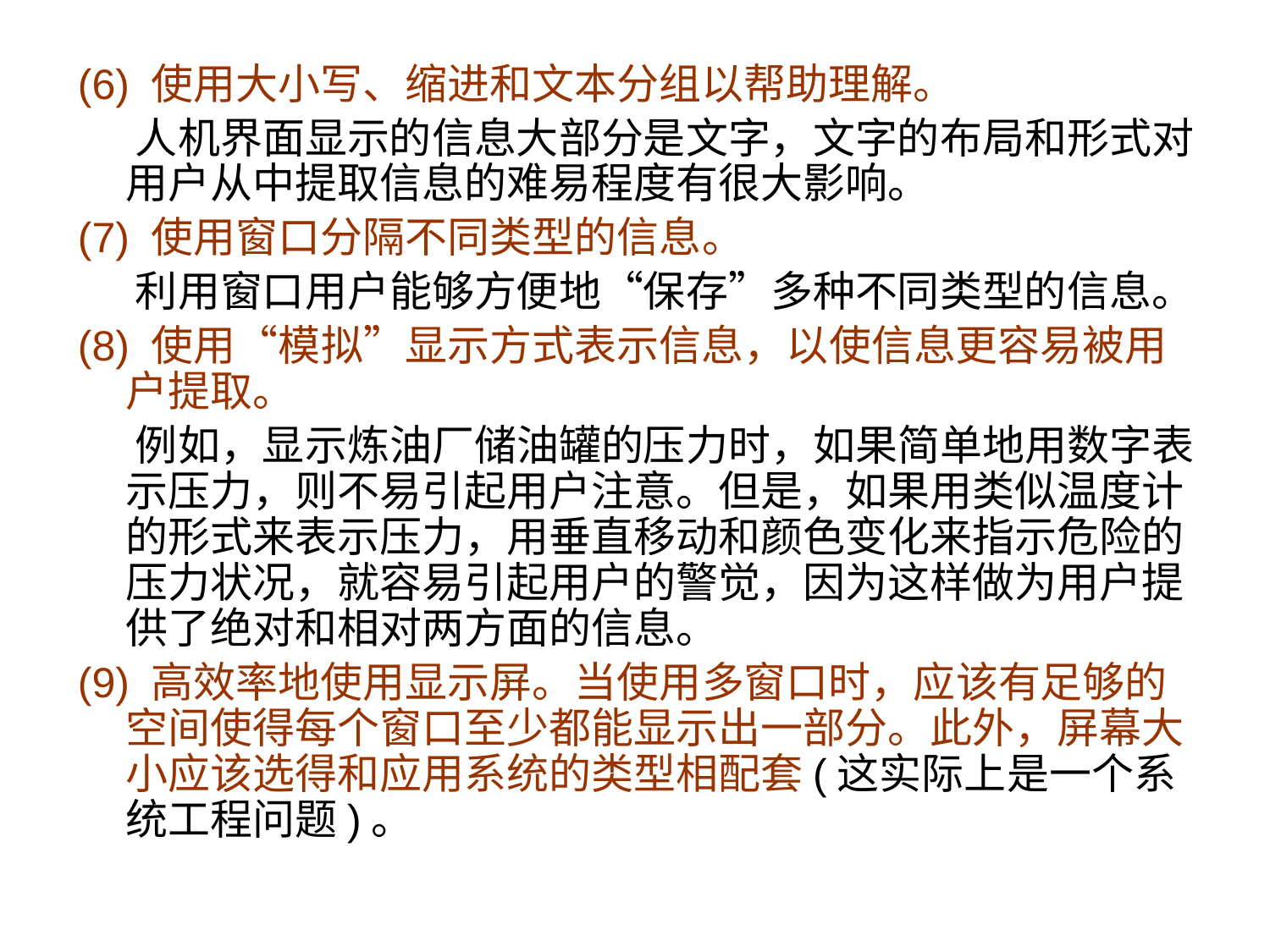

(6) 使用大小写、缩进和文本分组以帮助理解。
     人机界面显示的信息大部分是文字，文字的布局和形式对用户从中提取信息的难易程度有很大影响。
(7) 使用窗口分隔不同类型的信息。
     利用窗口用户能够方便地“保存”多种不同类型的信息。
(8) 使用“模拟”显示方式表示信息，以使信息更容易被用户提取。
     例如，显示炼油厂储油罐的压力时，如果简单地用数字表示压力，则不易引起用户注意。但是，如果用类似温度计的形式来表示压力，用垂直移动和颜色变化来指示危险的压力状况，就容易引起用户的警觉，因为这样做为用户提供了绝对和相对两方面的信息。
(9) 高效率地使用显示屏。当使用多窗口时，应该有足够的空间使得每个窗口至少都能显示出一部分。此外，屏幕大小应该选得和应用系统的类型相配套(这实际上是一个系统工程问题)。